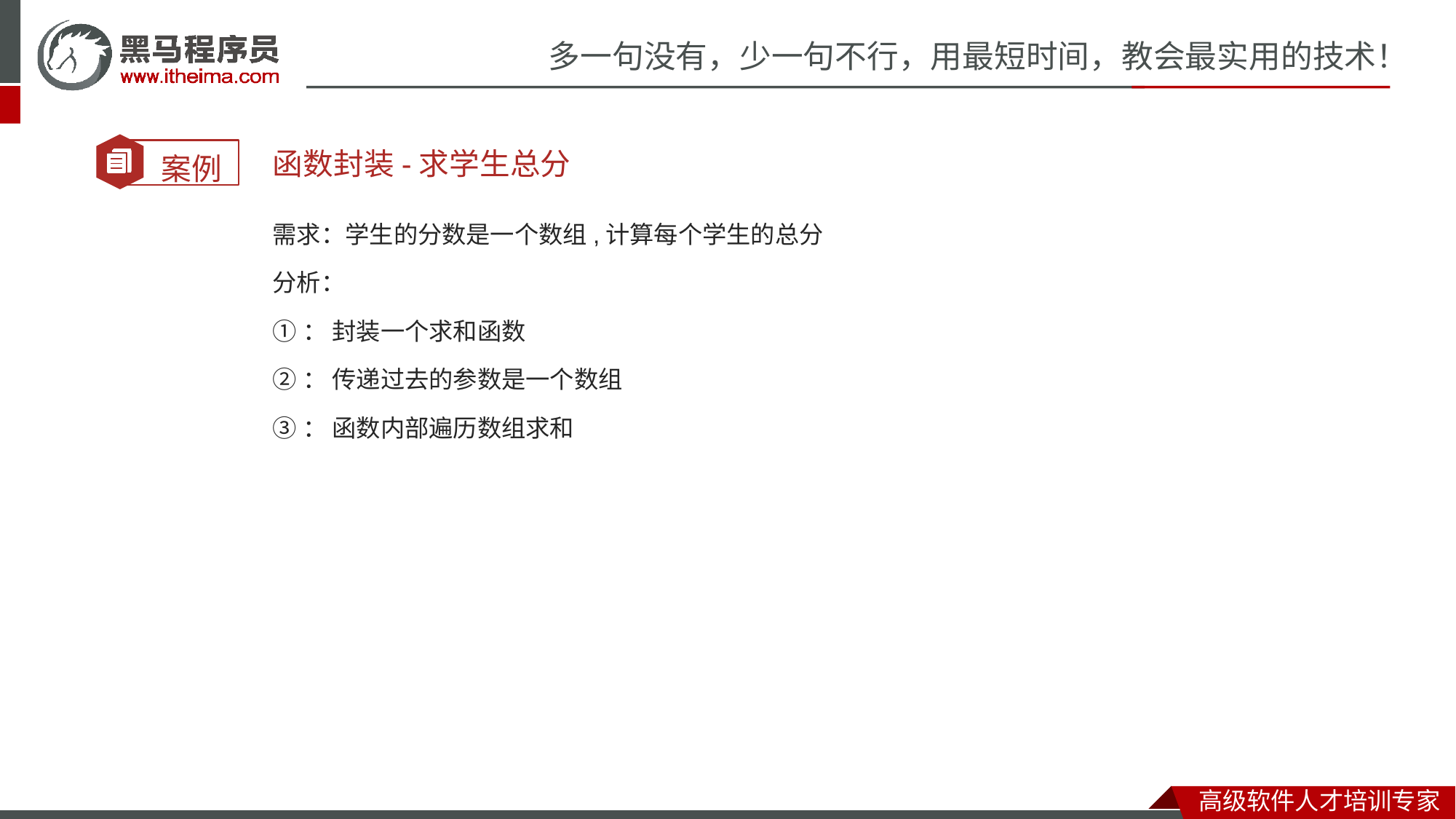

函数封装-求学生总分
需求：学生的分数是一个数组,计算每个学生的总分
分析：
①： 封装一个求和函数
②： 传递过去的参数是一个数组
③： 函数内部遍历数组求和